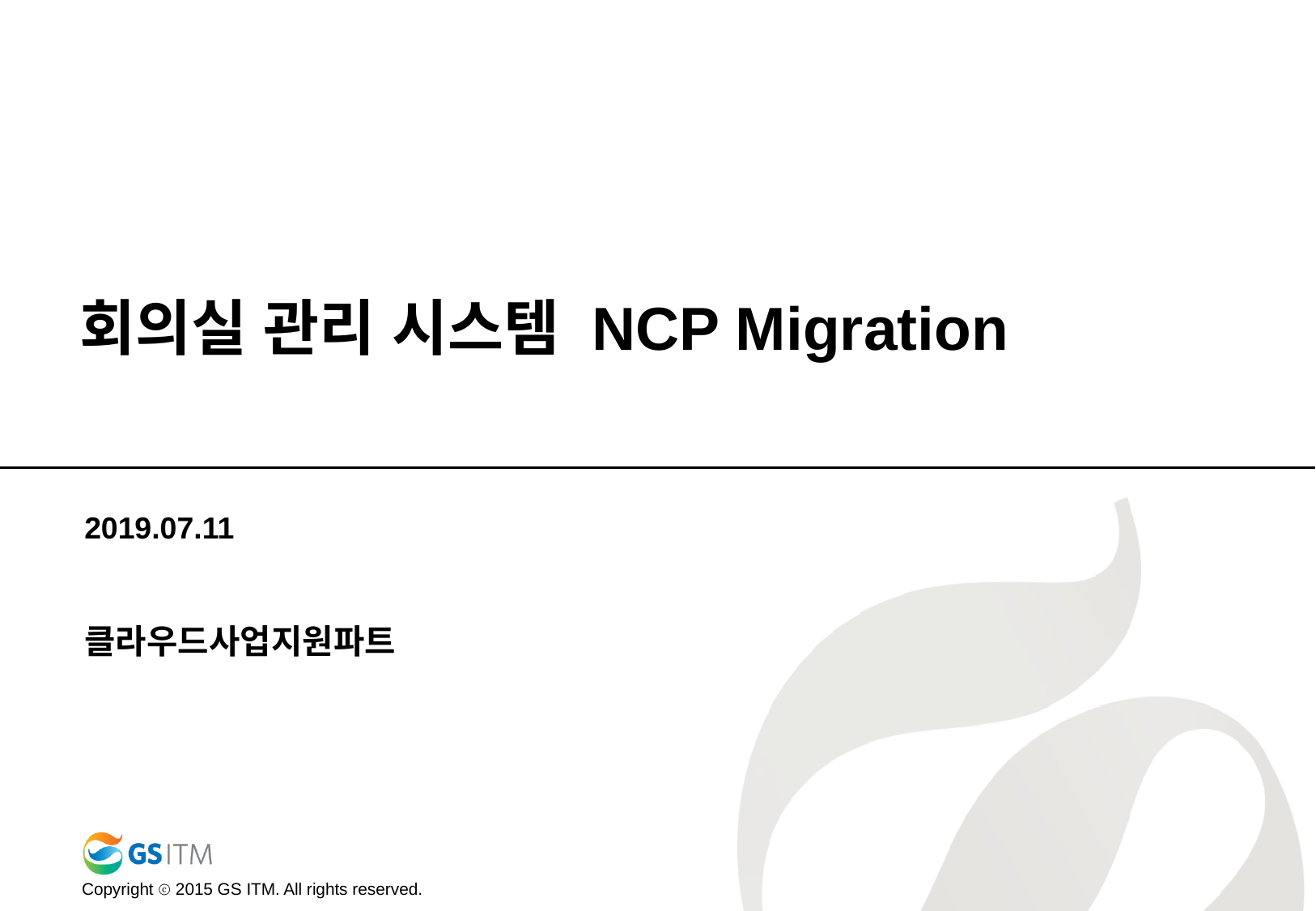

회의실 관리 시스템 NCP Migration
2019.07.11

클라우드사업지원파트